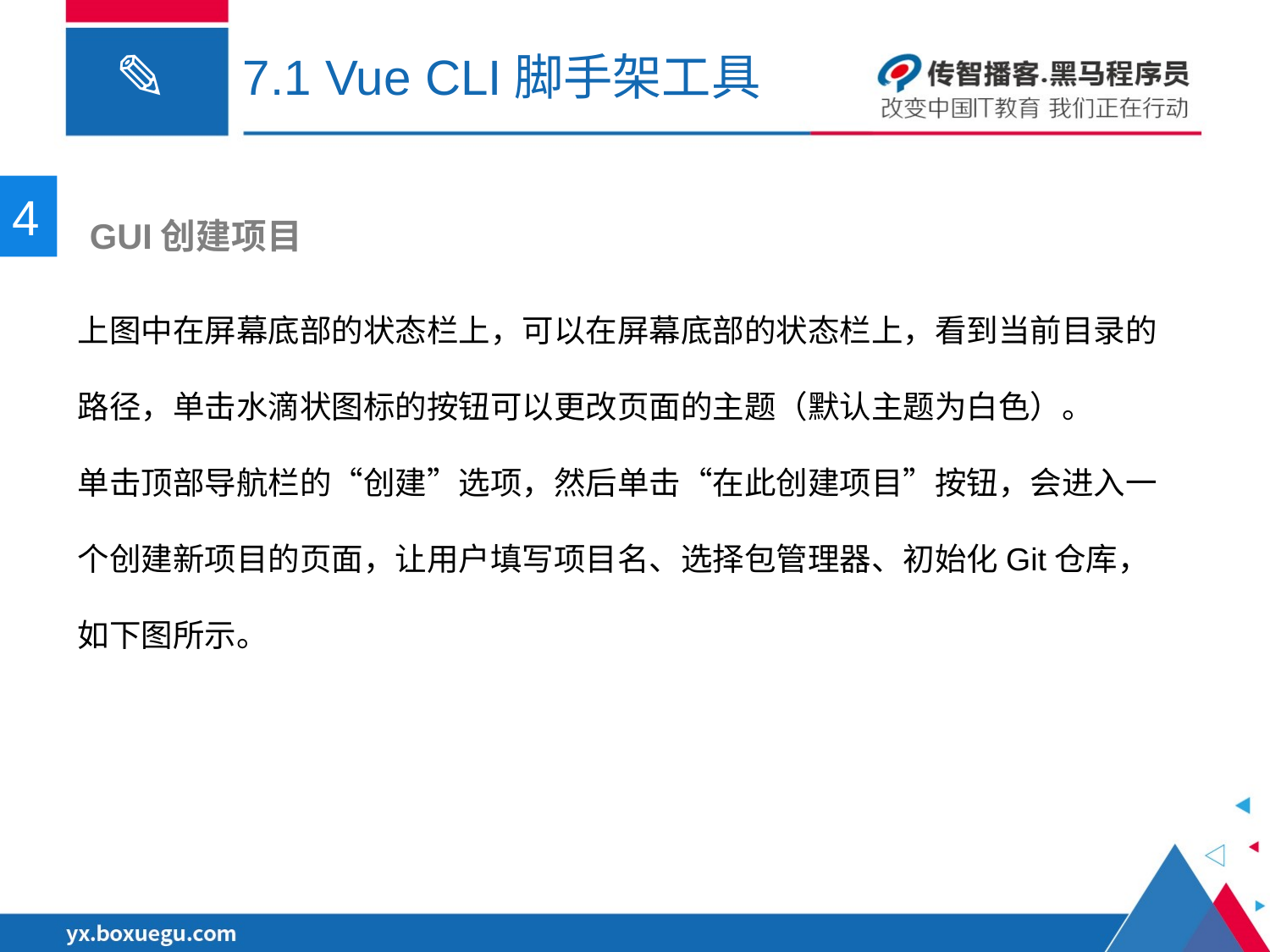

# 7.1 Vue CLI脚手架工具

4
  GUI创建项目
上图中在屏幕底部的状态栏上，可以在屏幕底部的状态栏上，看到当前目录的路径，单击水滴状图标的按钮可以更改页面的主题（默认主题为白色）。
单击顶部导航栏的“创建”选项，然后单击“在此创建项目”按钮，会进入一个创建新项目的页面，让用户填写项目名、选择包管理器、初始化Git仓库，如下图所示。